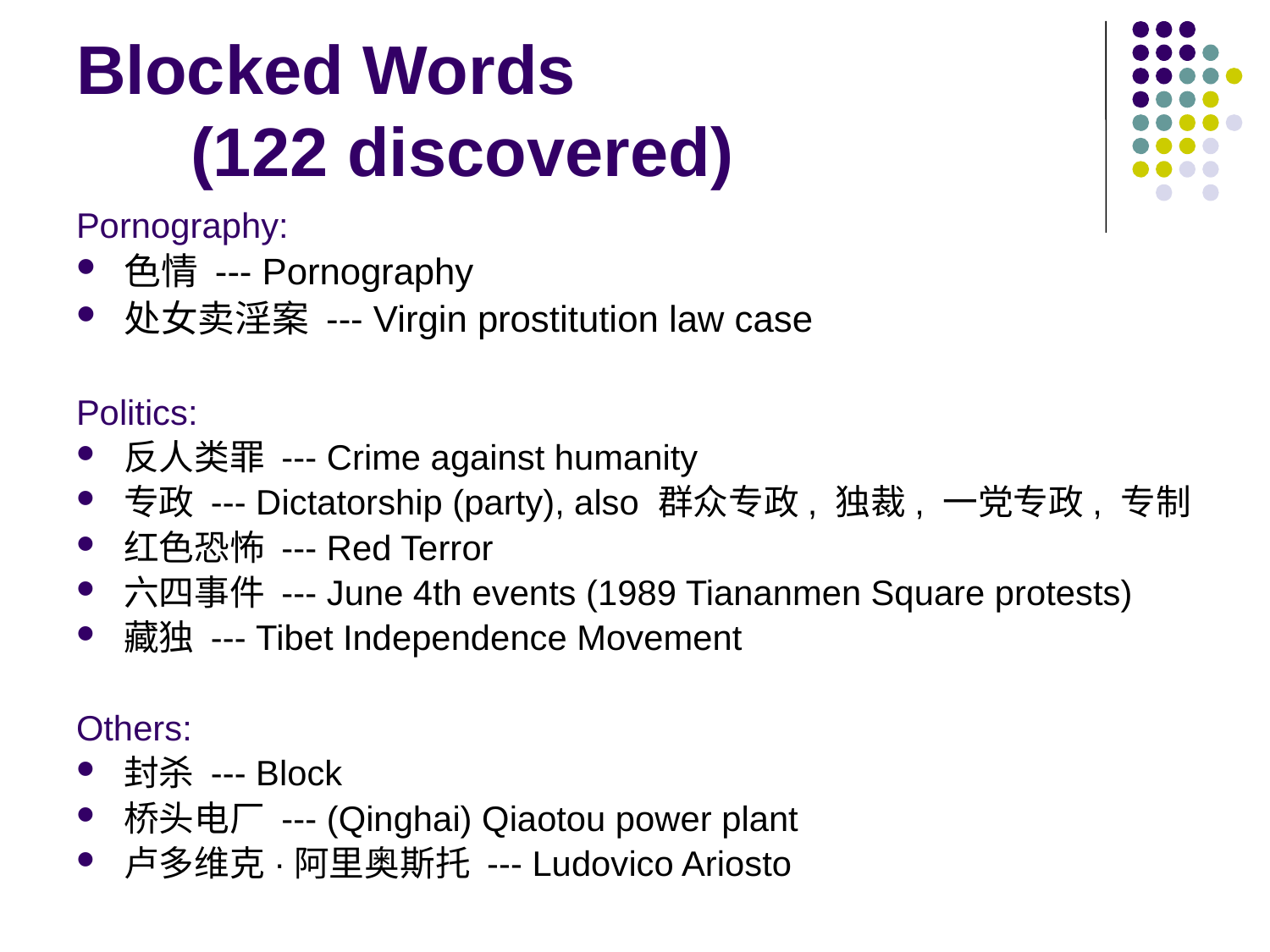

# Blocked Words (122 discovered)
Pornography:
色情 --- Pornography
处女卖淫案 --- Virgin prostitution law case

Politics:
反人类罪 --- Crime against humanity
专政 --- Dictatorship (party), also 群众专政, 独裁, 一党专政, 专制
红色恐怖 --- Red Terror
六四事件 --- June 4th events (1989 Tiananmen Square protests)
藏独 --- Tibet Independence Movement

Others:
封杀 --- Block
桥头电厂 --- (Qinghai) Qiaotou power plant
卢多维克·阿里奥斯托 --- Ludovico Ariosto